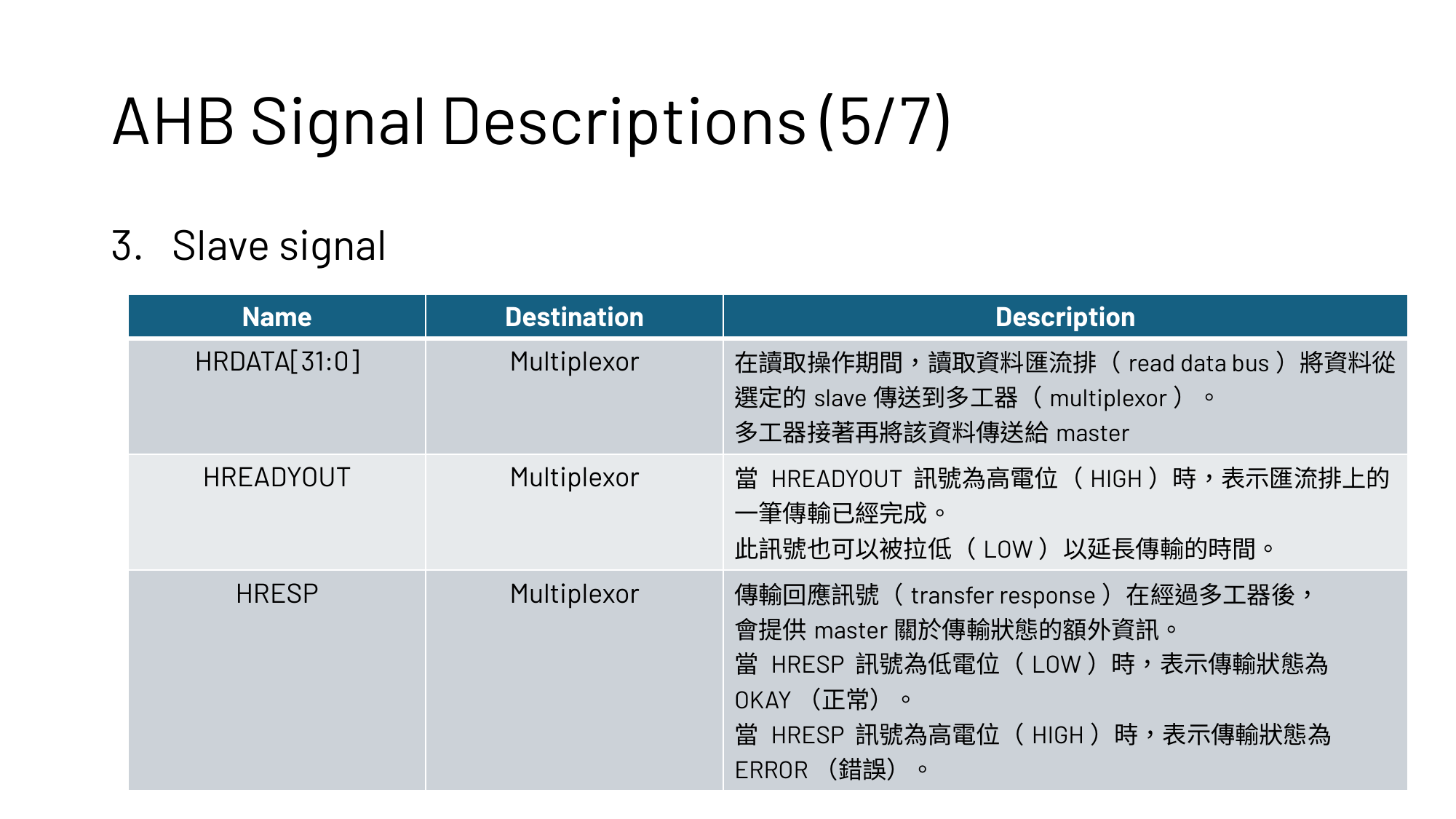

# AHB Signal Descriptions (5/7)
Slave signal

| Name | Destination | Description |
| --- | --- | --- |
| HRDATA[31:0] | Multiplexor | 在讀取操作期間，讀取資料匯流排（read data bus）將資料從選定的slave傳送到多工器（multiplexor）。 多工器接著再將該資料傳送給master |
| HREADYOUT | Multiplexor | 當 HREADYOUT 訊號為高電位（HIGH）時，表示匯流排上的一筆傳輸已經完成。 此訊號也可以被拉低（LOW）以延長傳輸的時間。 |
| HRESP | Multiplexor | 傳輸回應訊號（transfer response）在經過多工器後， 會提供master關於傳輸狀態的額外資訊。 當 HRESP 訊號為低電位（LOW）時，表示傳輸狀態為 OKAY（正常）。 當 HRESP 訊號為高電位（HIGH）時，表示傳輸狀態為 ERROR（錯誤）。 |